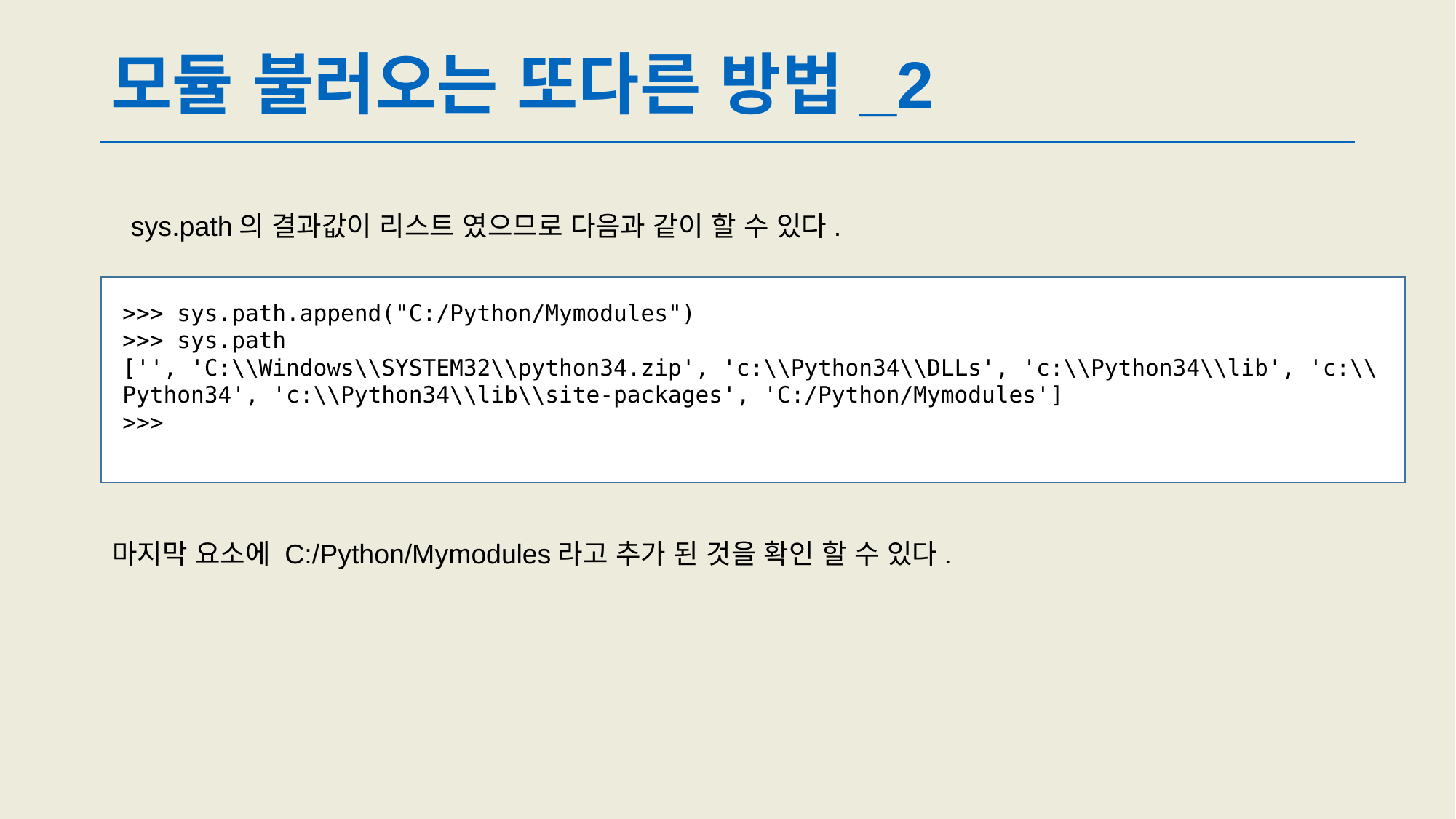

# 모듈 불러오는 또다른 방법_2
sys.path의 결과값이 리스트 였으므로 다음과 같이 할 수 있다.
>>> sys.path.append("C:/Python/Mymodules")
>>> sys.path
['', 'C:\\Windows\\SYSTEM32\\python34.zip', 'c:\\Python34\\DLLs', 'c:\\Python34\\lib', 'c:\\Python34', 'c:\\Python34\\lib\\site-packages', 'C:/Python/Mymodules']
>>>

마지막 요소에 C:/Python/Mymodules라고 추가 된 것을 확인 할 수 있다.